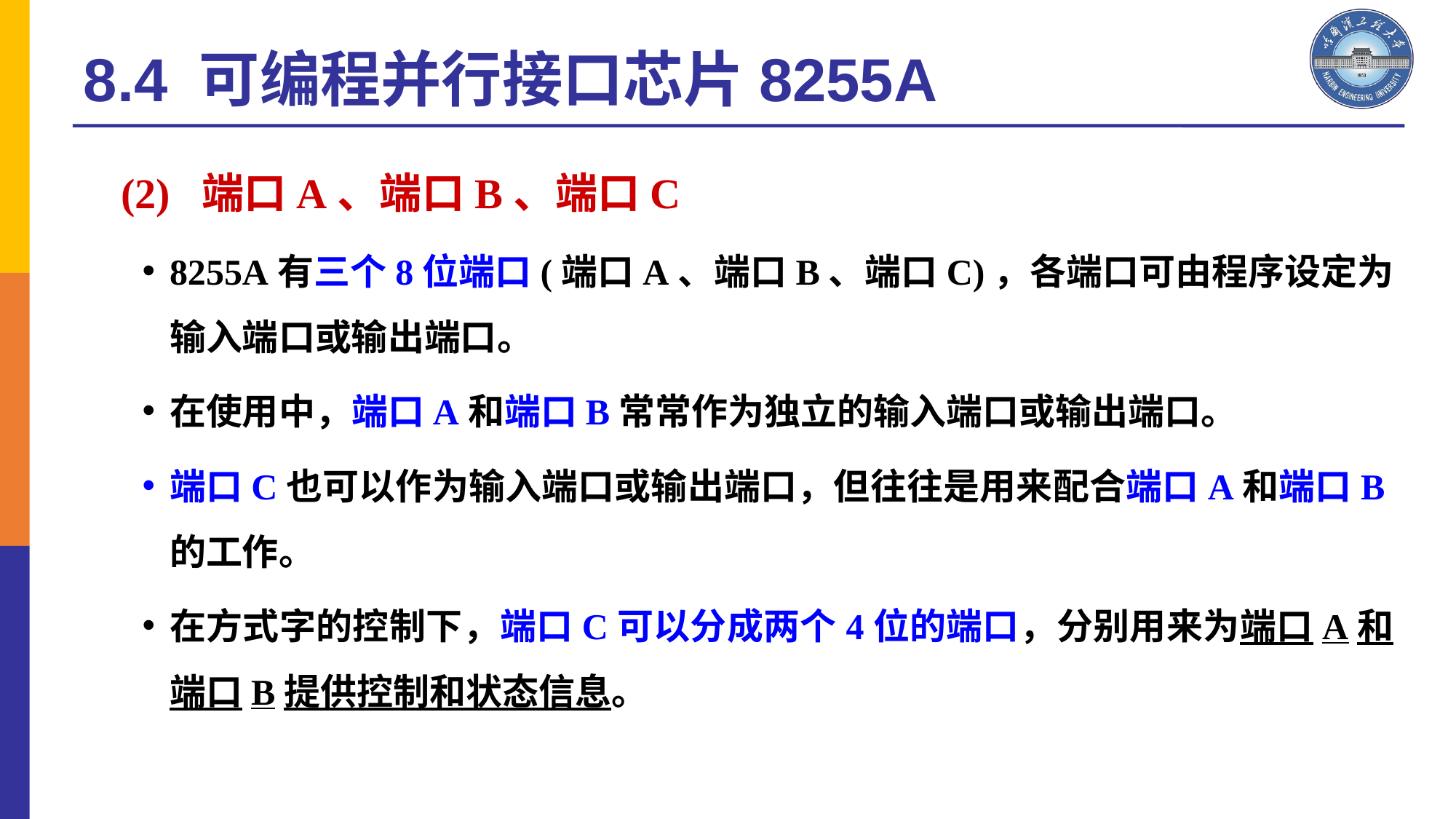

8.4 可编程并行接口芯片8255A
(2)  端口A、端口B、端口C
8255A有三个8位端口(端口A、端口B、端口C)，各端口可由程序设定为输入端口或输出端口。
在使用中，端口A和端口B常常作为独立的输入端口或输出端口。
端口C也可以作为输入端口或输出端口，但往往是用来配合端口A和端口B的工作。
在方式字的控制下，端口C可以分成两个4位的端口，分别用来为端口A和端口B提供控制和状态信息。